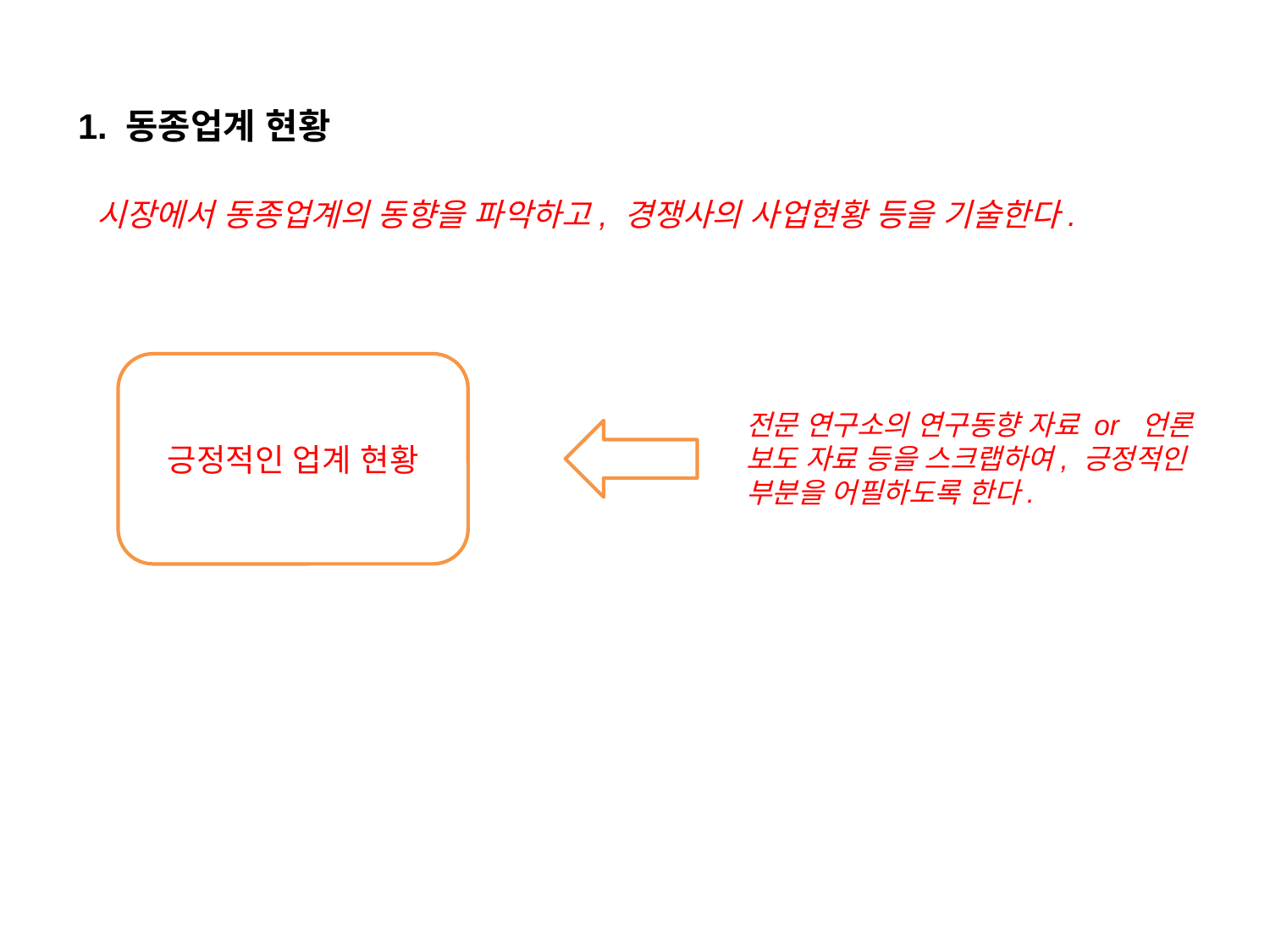

3. 시장환경 분석
 경쟁사분석
1. 동종업계 현황
시장에서 동종업계의 동향을 파악하고, 경쟁사의 사업현황 등을 기술한다.
긍정적인 업계 현황
전문 연구소의 연구동향 자료 or  언론 보도 자료 등을 스크랩하여, 긍정적인 부분을 어필하도록 한다.